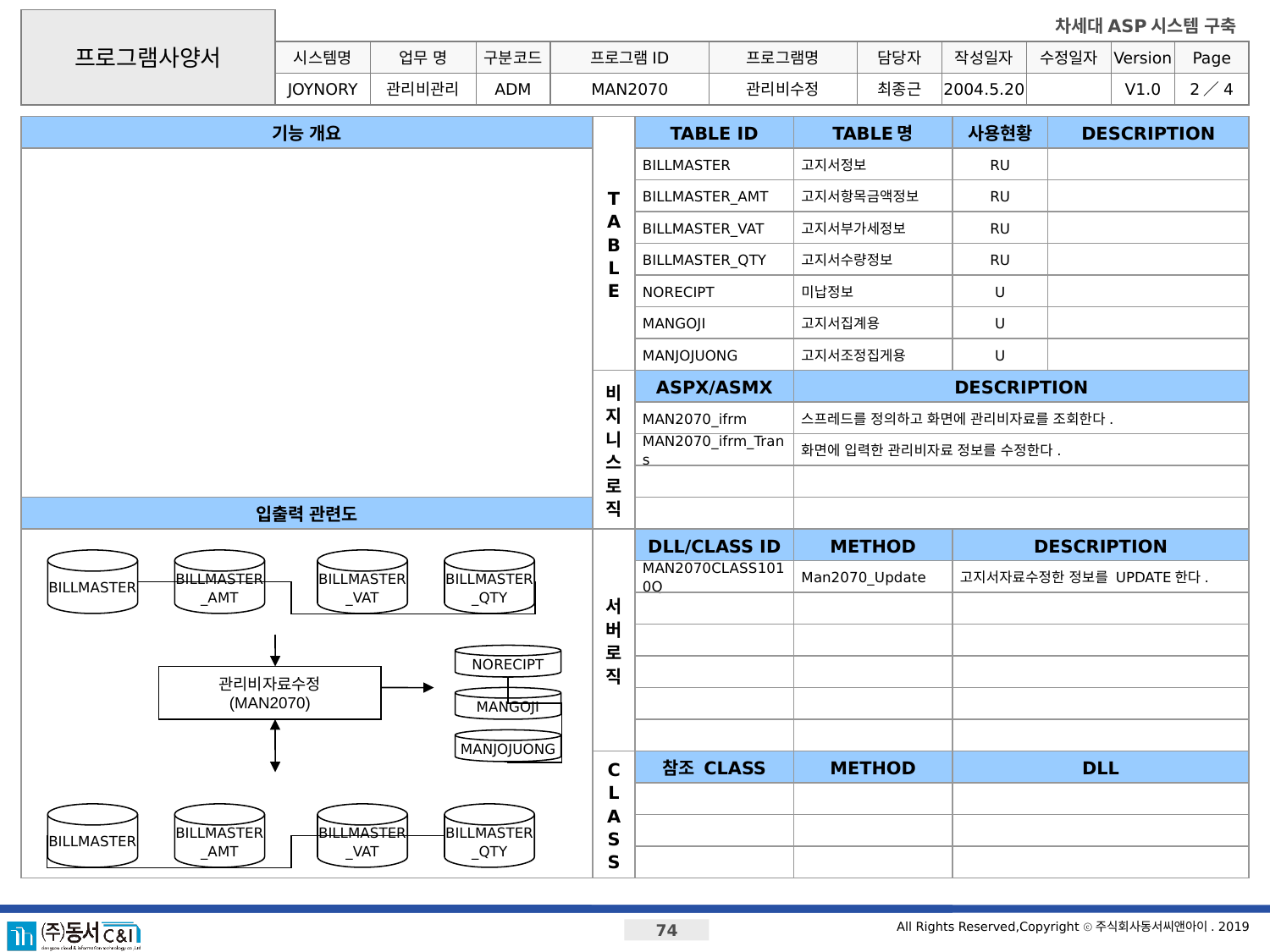

프로그램사양서
시스템명
업무 명
구분코드
프로그램ID
프로그램명
JOYNORY
관리비관리
ADM
MAN2070
관리비수정
최종근
2004.5.20

V1.0
2／4
기능 개요
T
A
B
L
E
TABLE ID
TABLE명
사용현황
DESCRIPTION

BILLMASTER

고지서정보

RU

BILLMASTER_AMT

고지서항목금액정보

RU

BILLMASTER_VAT

고지서부가세정보

RU

BILLMASTER_QTY

고지서수량정보

RU

NORECIPT
미납정보
U

MANGOJI
고지서집계용
U

MANJOJUONG
고지서조정집게용
U

비지니스로직
ASPX/ASMX
DESCRIPTION
MAN2070_ifrm
스프레드를 정의하고 화면에 관리비자료를 조회한다.
MAN2070_ifrm_Trans
화면에 입력한 관리비자료 정보를 수정한다.

입출력 관련도

서버로직
DLL/CLASS ID
METHOD
DESCRIPTION
BILLMASTER
BILLMASTER
_AMT
BILLMASTER
_VAT
BILLMASTER
_QTY
MAN2070CLASS1010Q
Man2070_Update
고지서자료수정한 정보를 UPDATE한다.

NORECIPT

관리비자료수정
(MAN2070)

MANGOJI

MANJOJUONG
C
L
A
S
S
참조 CLASS
METHOD
DLL

BILLMASTER
BILLMASTER
_AMT
BILLMASTER
_VAT
BILLMASTER
_QTY